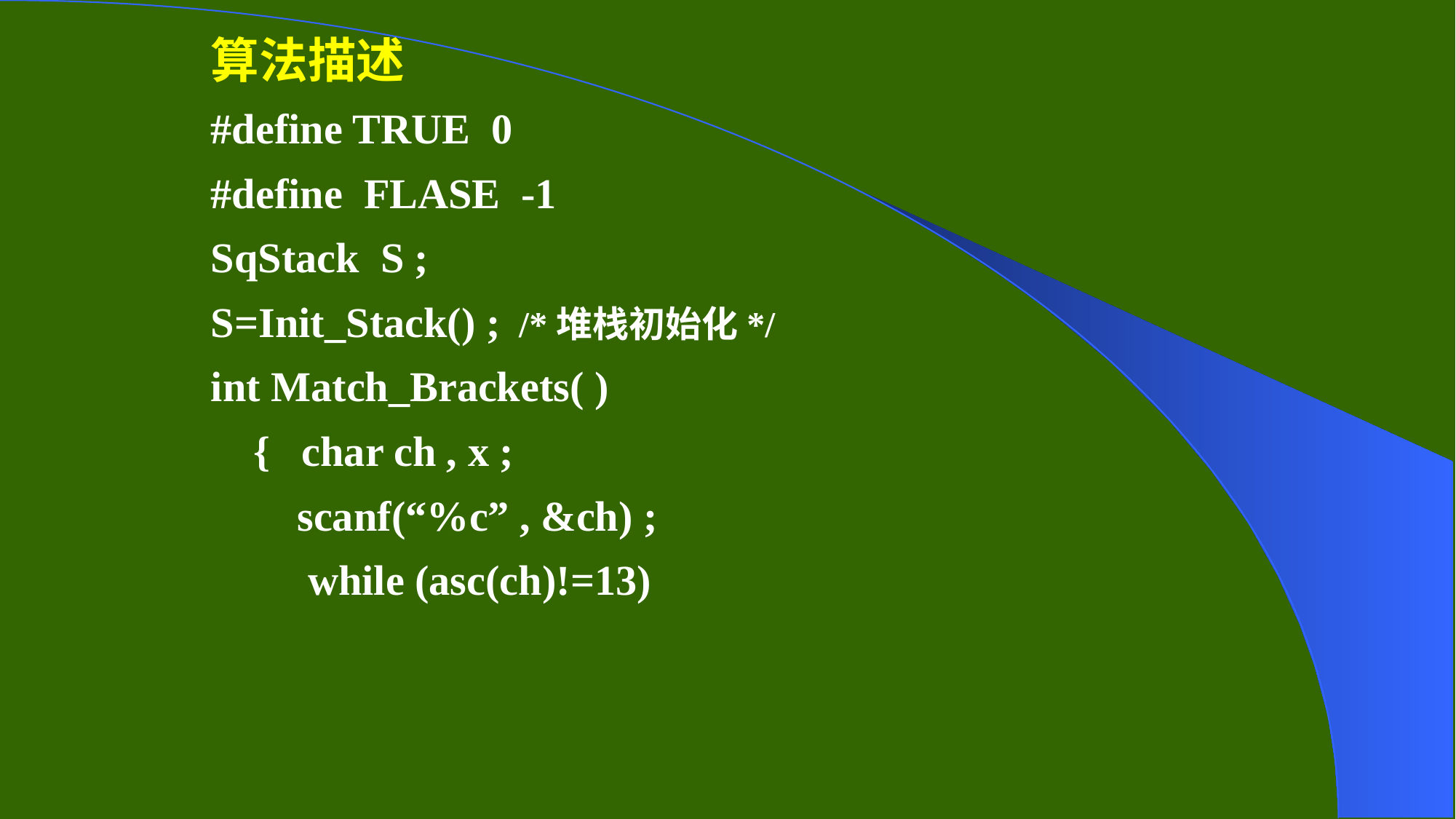

算法描述
#define TRUE  0
#define  FLASE  -1
SqStack  S ;
S=Init_Stack() ;  /*堆栈初始化*/
int Match_Brackets( )
{   char ch , x ;
scanf(“%c” , &ch) ;
 while (asc(ch)!=13)